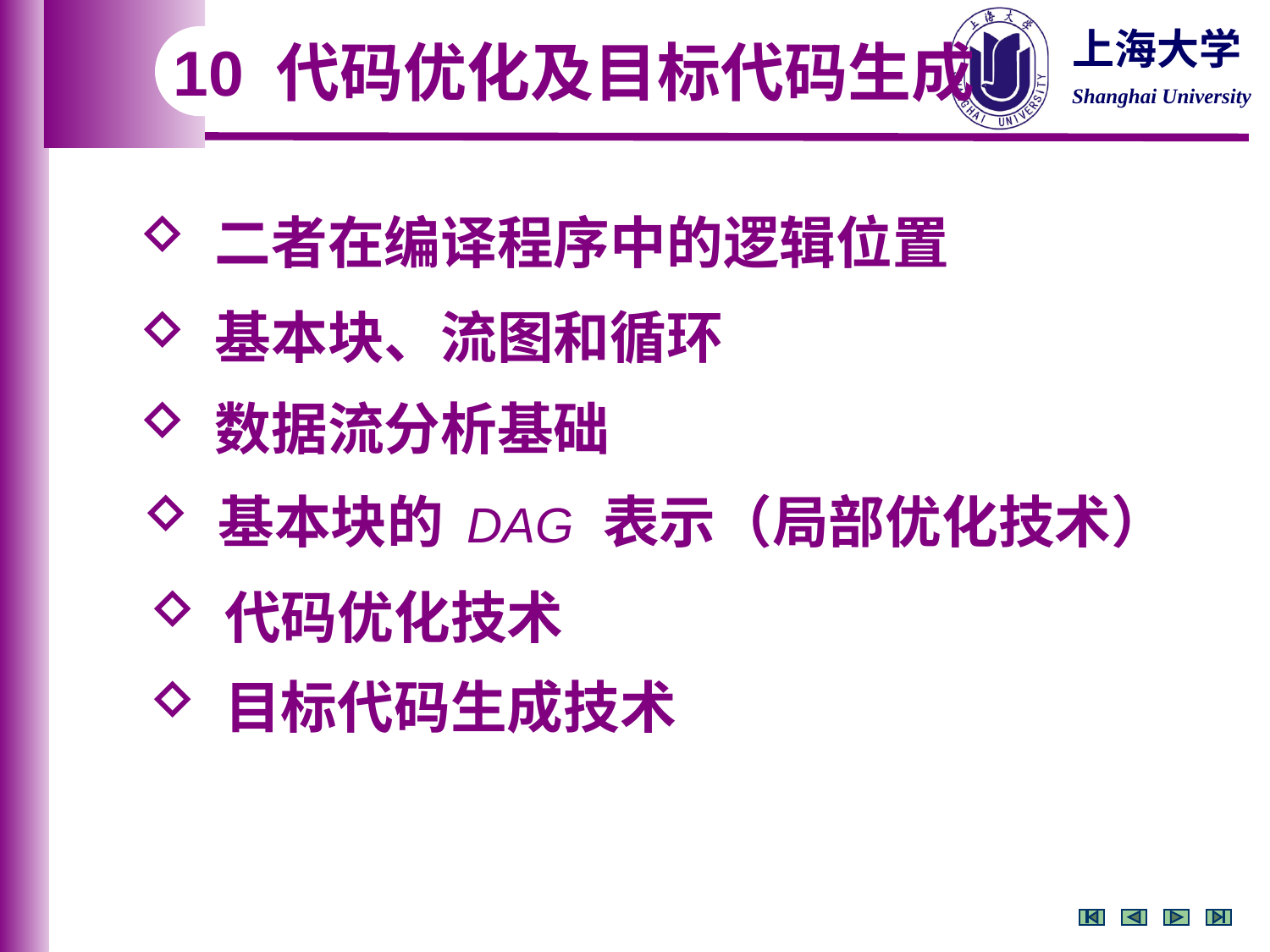

10 代码优化及目标代码生成
 二者在编译程序中的逻辑位置
 基本块、流图和循环
 数据流分析基础
 基本块的 DAG 表示（局部优化技术）
 代码优化技术
 目标代码生成技术